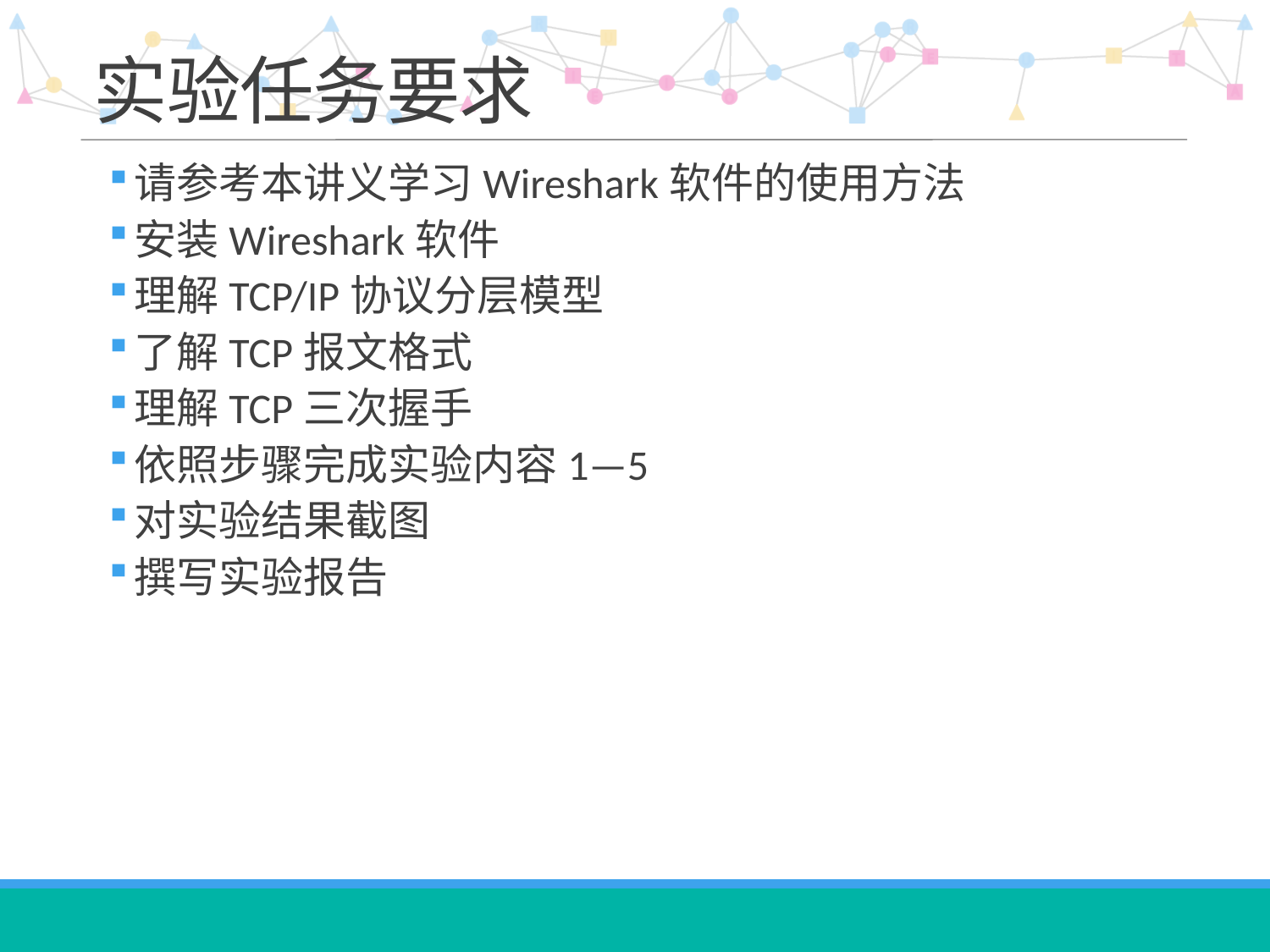

# 实验任务要求
请参考本讲义学习Wireshark软件的使用方法
安装Wireshark软件
理解TCP/IP协议分层模型
了解TCP报文格式
理解TCP三次握手
依照步骤完成实验内容1—5
对实验结果截图
撰写实验报告